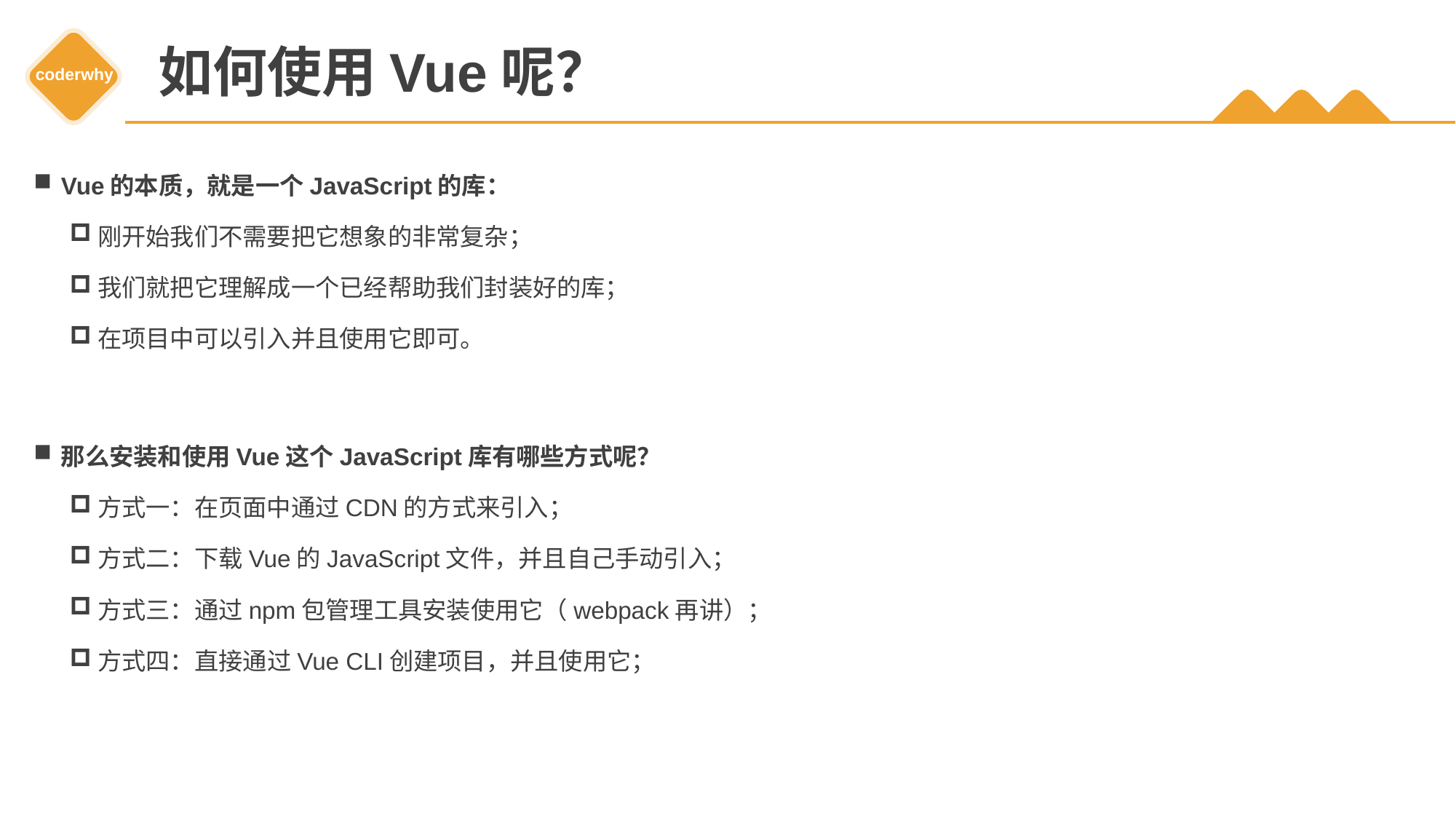

# 如何使用Vue呢？
Vue的本质，就是一个JavaScript的库：
刚开始我们不需要把它想象的非常复杂；
我们就把它理解成一个已经帮助我们封装好的库；
在项目中可以引入并且使用它即可。

那么安装和使用Vue这个JavaScript库有哪些方式呢？
方式一：在页面中通过CDN的方式来引入；
方式二：下载Vue的JavaScript文件，并且自己手动引入；
方式三：通过npm包管理工具安装使用它（webpack再讲）；
方式四：直接通过Vue CLI创建项目，并且使用它；